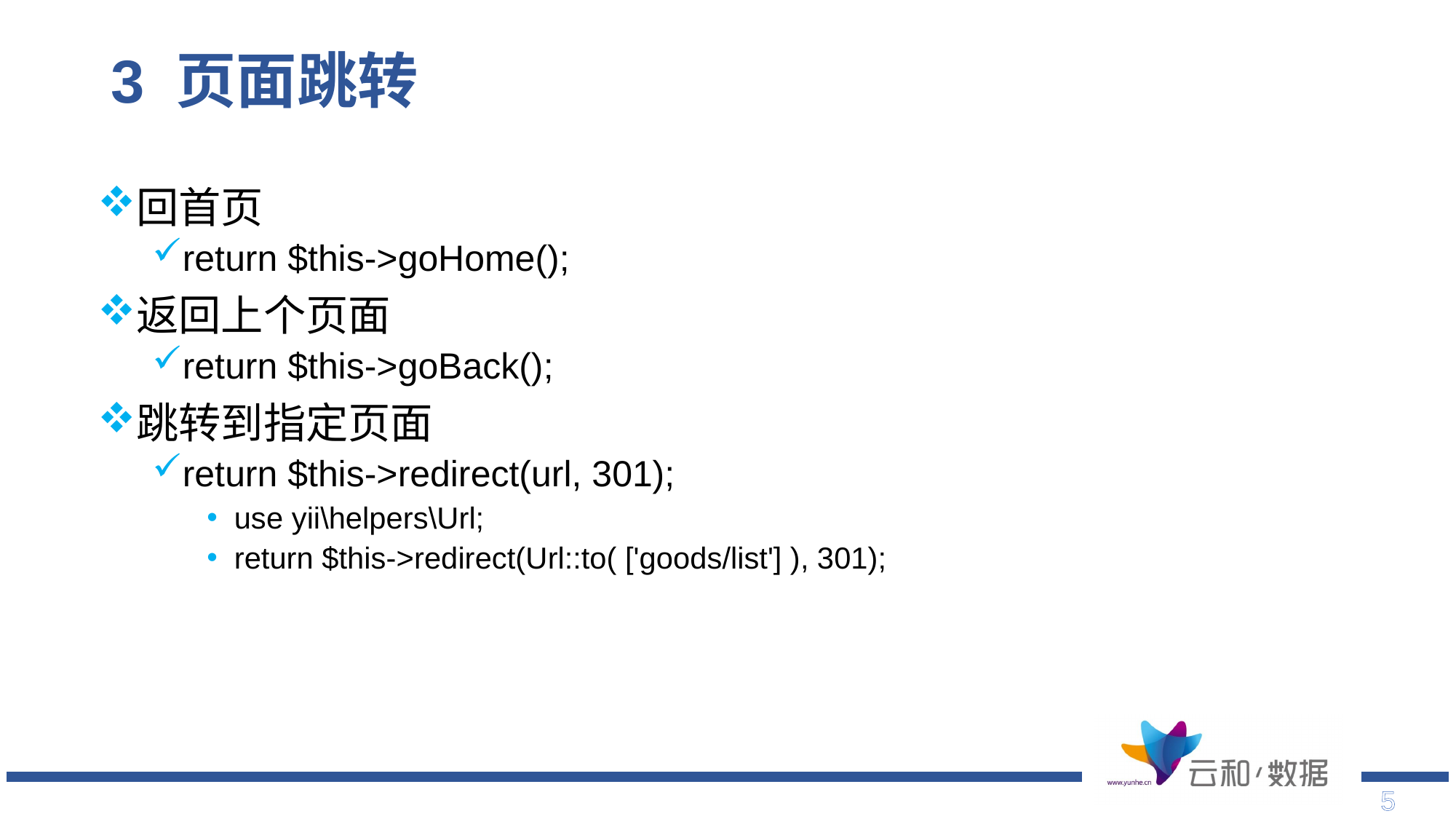

# 3 页面跳转
回首页
return $this->goHome();
返回上个页面
return $this->goBack();
跳转到指定页面
return $this->redirect(url, 301);
use yii\helpers\Url;
return $this->redirect(Url::to( ['goods/list'] ), 301);